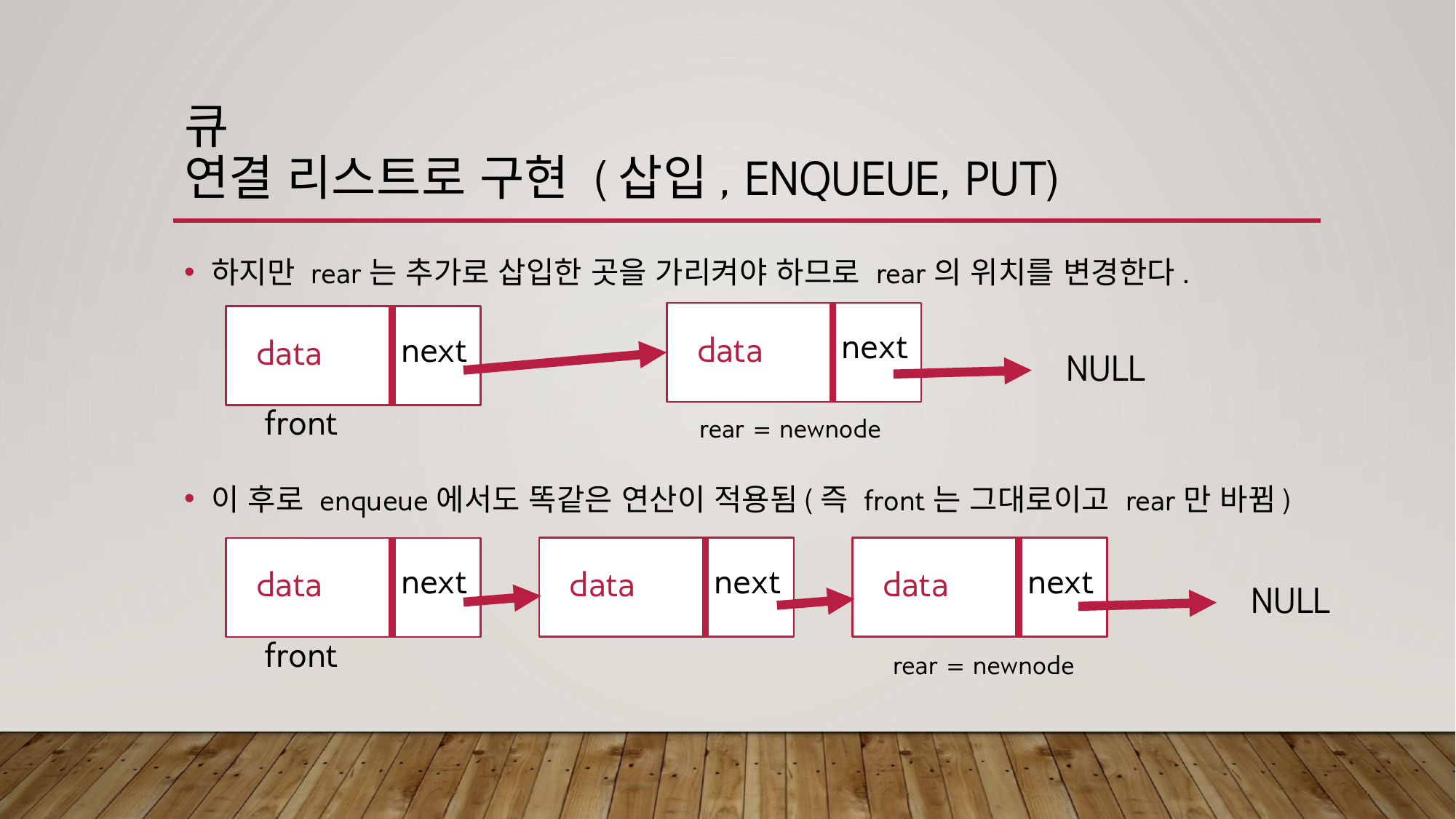

# 큐 연결 리스트로 구현 (삽입, enqueue, put)
하지만 rear는 추가로 삽입한 곳을 가리켜야 하므로 rear의 위치를 변경한다.

next
data
next
data
NULL
front
rear = newnode
이 후로 enqueue에서도 똑같은 연산이 적용됨(즉 front는 그대로이고 rear만 바뀜)

next
next
next
data
data
data
NULL
front
rear = newnode